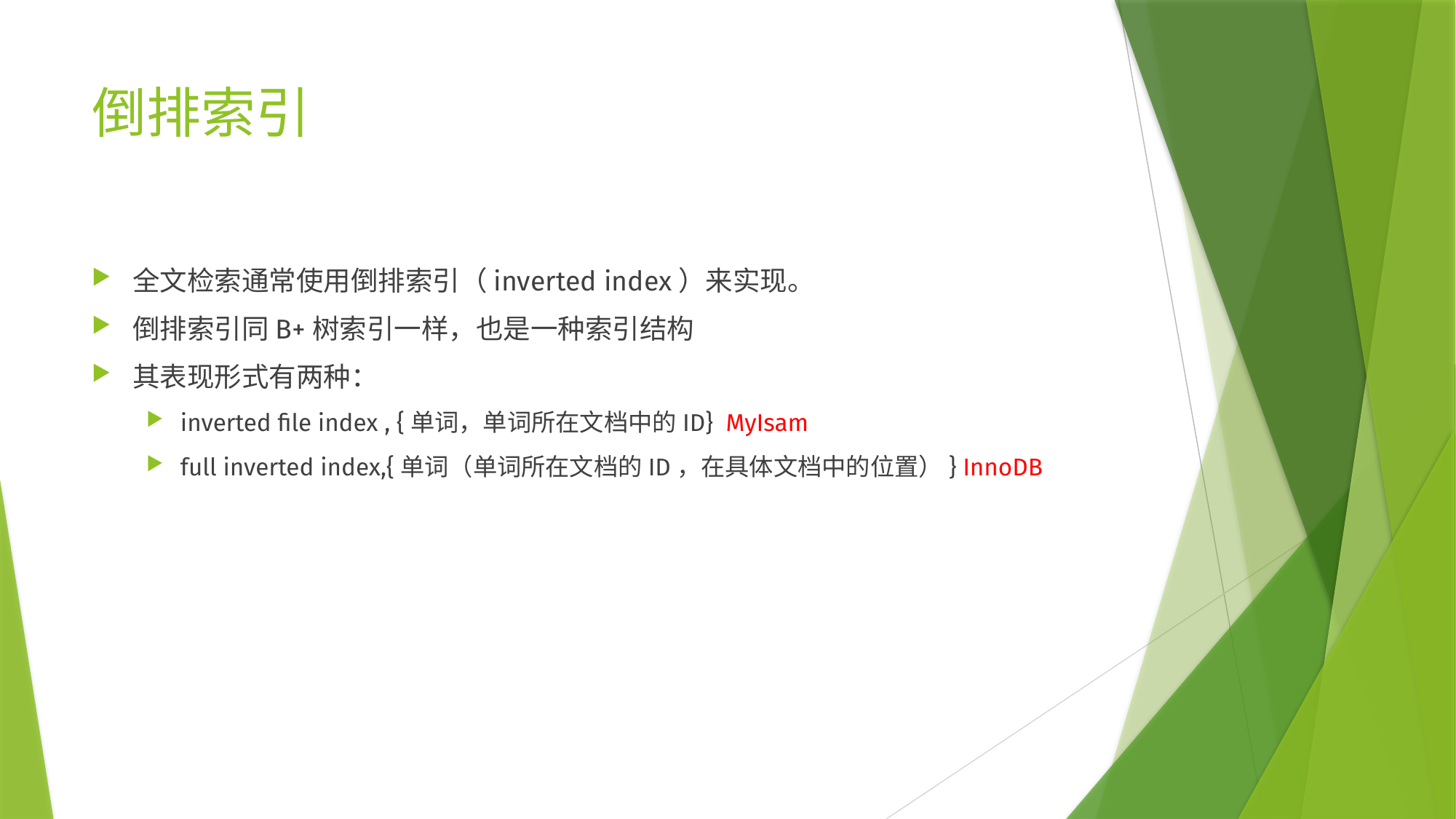

# 倒排索引
全文检索通常使用倒排索引（inverted index）来实现。
倒排索引同B+树索引一样，也是一种索引结构
其表现形式有两种：
inverted file index , {单词，单词所在文档中的ID}  MyIsam
full inverted index,{单词（单词所在文档的ID，在具体文档中的位置）} InnoDB